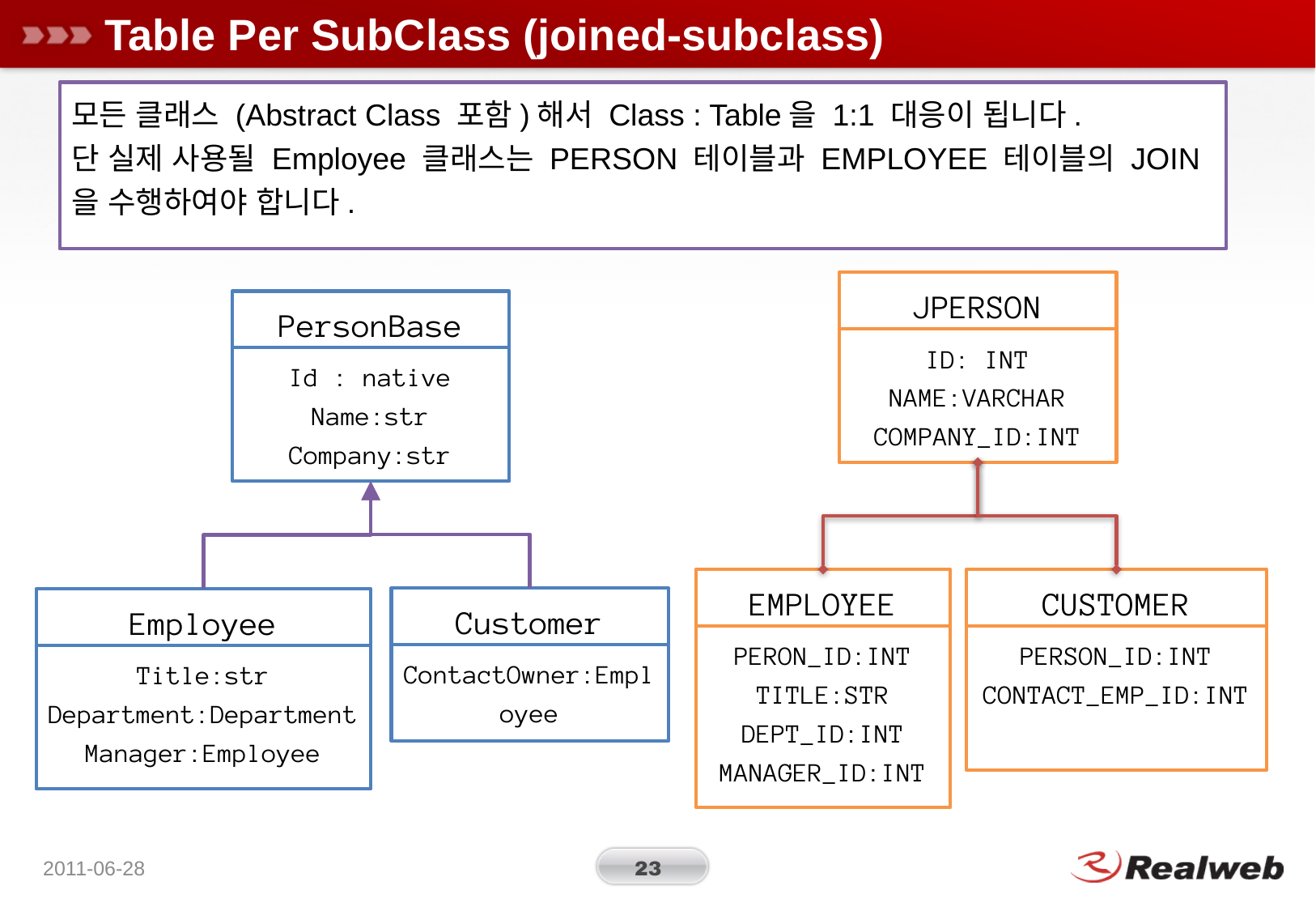

# Table Per SubClass (joined-subclass)
모든 클래스 (Abstract Class 포함)해서 Class : Table을 1:1 대응이 됩니다.
단 실제 사용될 Employee 클래스는 PERSON 테이블과 EMPLOYEE 테이블의 JOIN을 수행하여야 합니다.
JPERSON
ID: INT
NAME:VARCHAR
COMPANY_ID:INT
PersonBase
Id : native
Name:str
Company:str
EMPLOYEE
PERON_ID:INT
TITLE:STR
DEPT_ID:INT
MANAGER_ID:INT
CUSTOMER
PERSON_ID:INT
CONTACT_EMP_ID:INT
Customer
ContactOwner:Employee
Employee
Title:str
Department:Department
Manager:Employee
2011-06-28
23